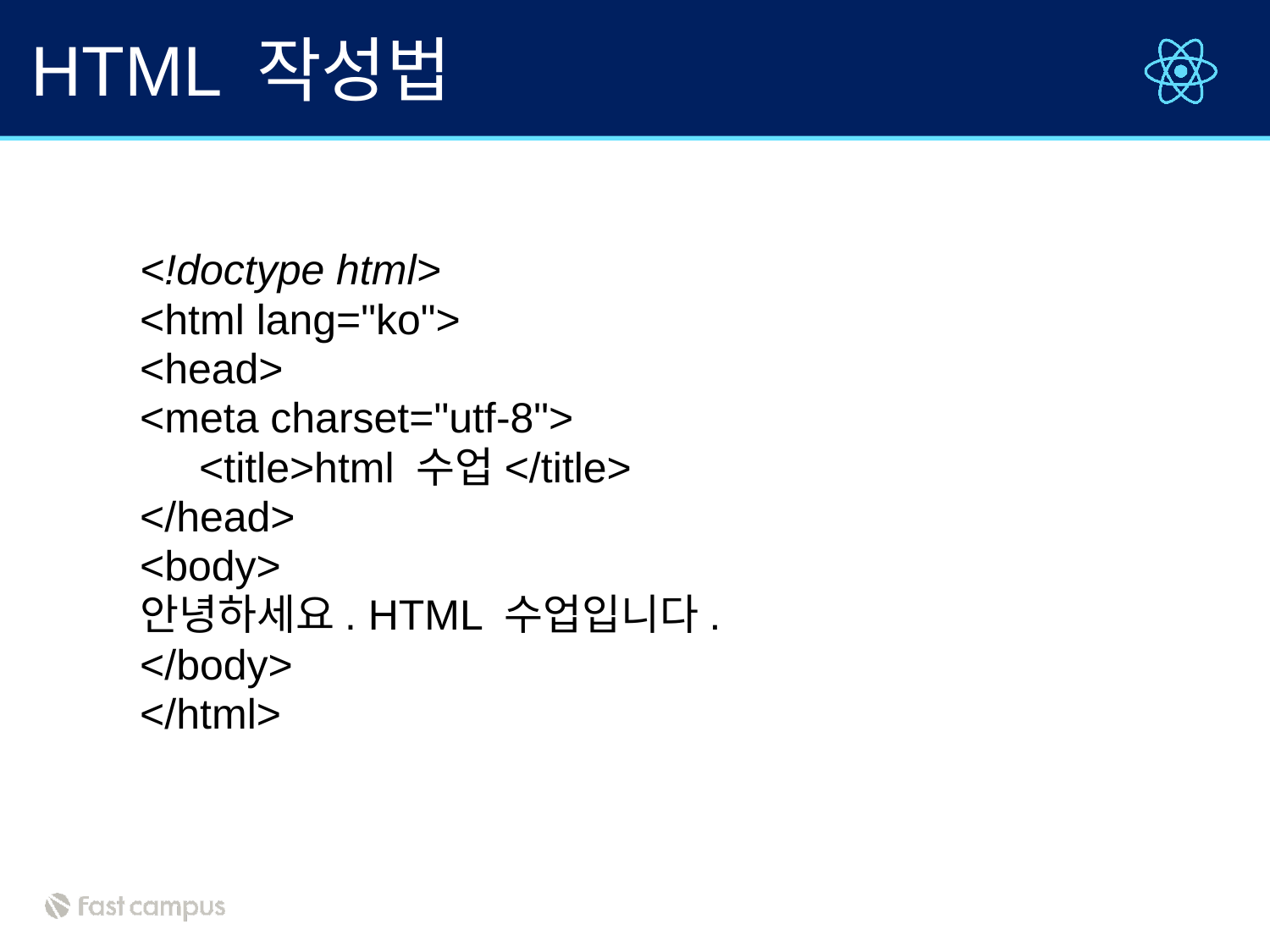

# HTML 작성법
<!doctype html>
<html lang="ko">
<head>
<meta charset="utf-8">
     <title>html 수업</title>
</head>
<body>
안녕하세요. HTML 수업입니다.
</body>
</html>